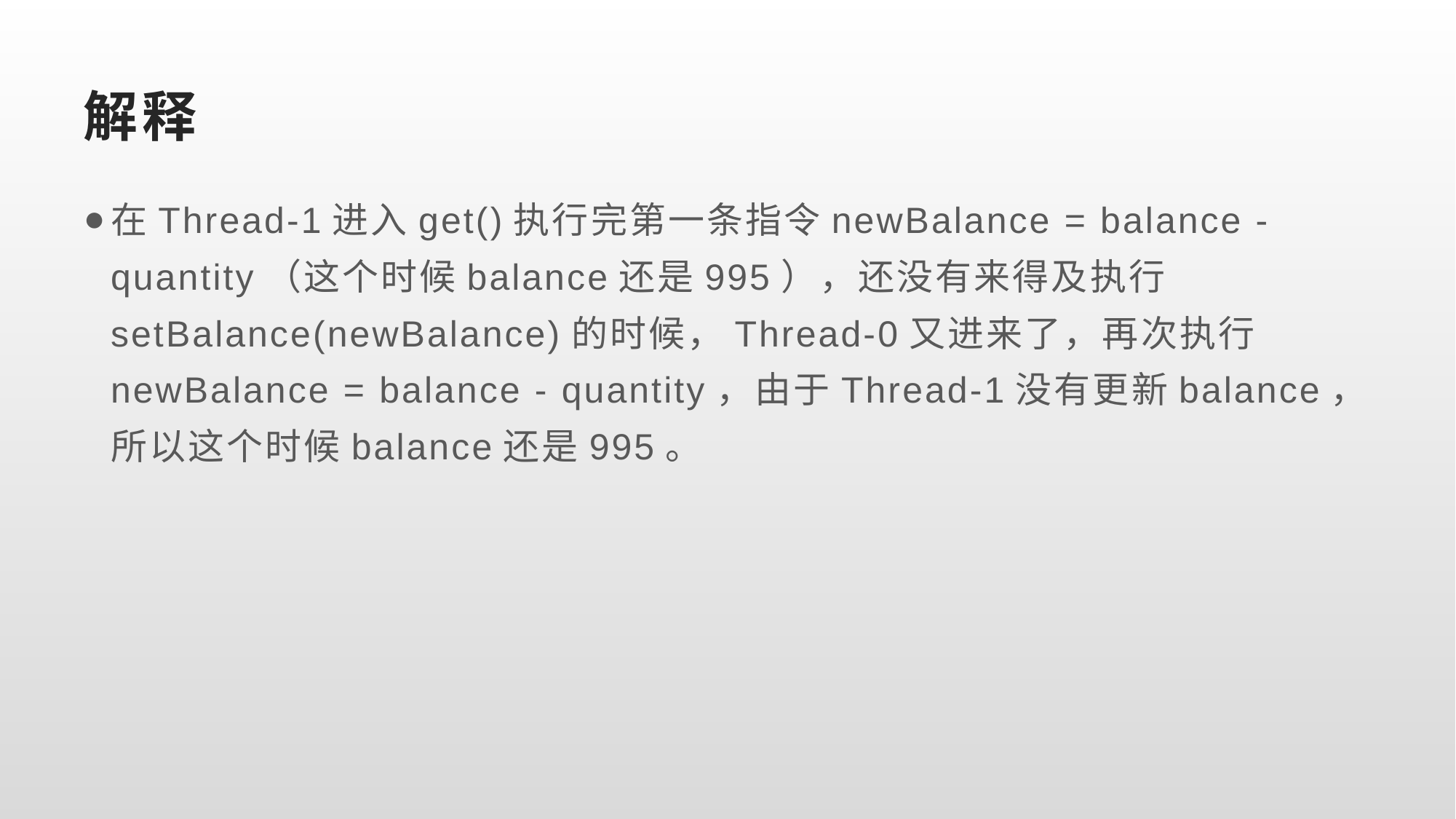

# 解释
在Thread-1进入get()执行完第一条指令newBalance = balance - quantity（这个时候balance还是995），还没有来得及执行setBalance(newBalance)的时候，Thread-0又进来了，再次执行newBalance = balance - quantity，由于Thread-1没有更新balance，所以这个时候balance还是995。